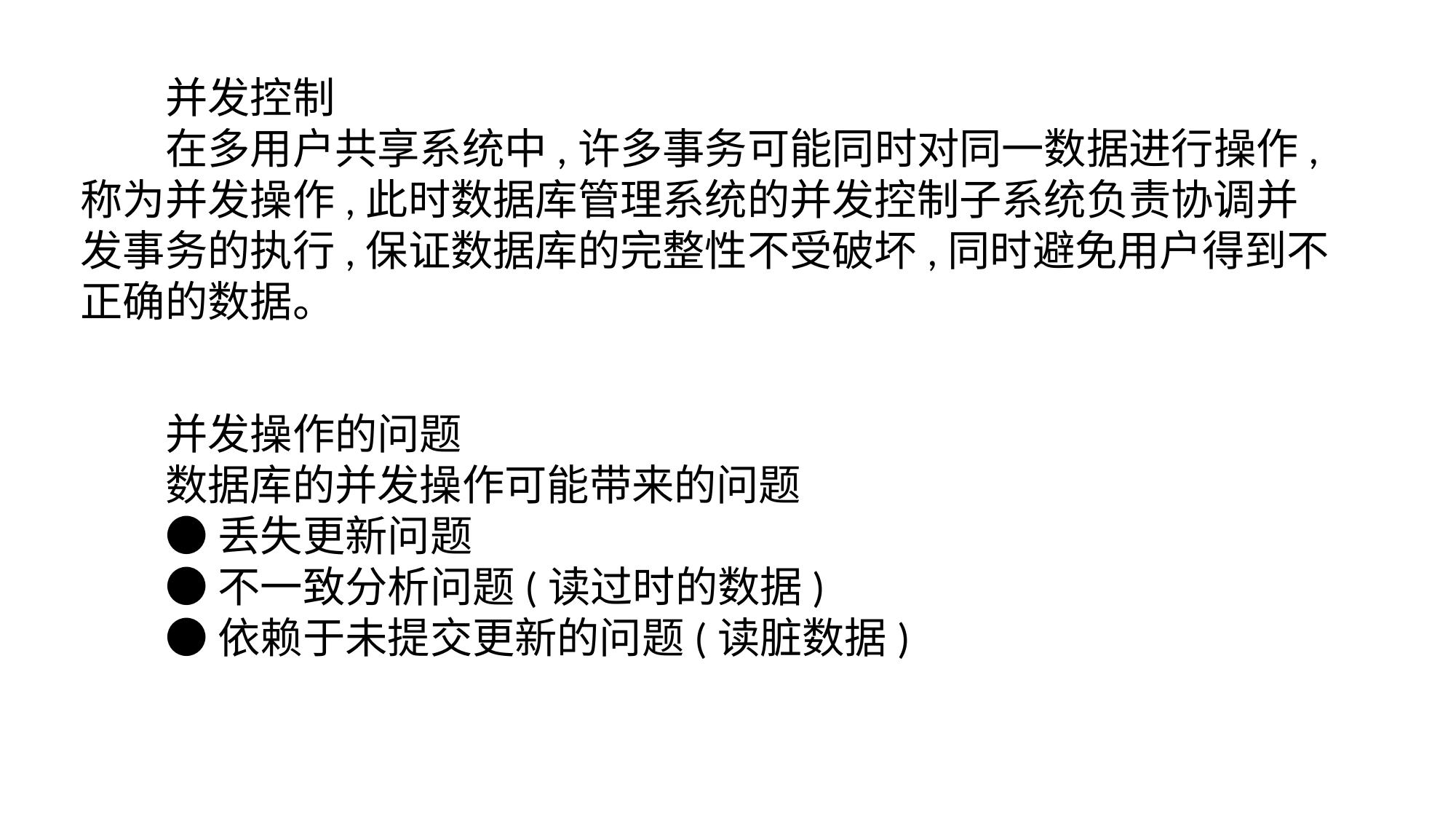

并发控制
在多用户共享系统中,许多事务可能同时对同一数据进行操作,称为并发操作,此时数据库管理系统的并发控制子系统负责协调并发事务的执行,保证数据库的完整性不受破坏,同时避免用户得到不正确的数据。
并发操作的问题
数据库的并发操作可能带来的问题
●丢失更新问题
●不一致分析问题(读过时的数据)
●依赖于未提交更新的问题(读脏数据)
29